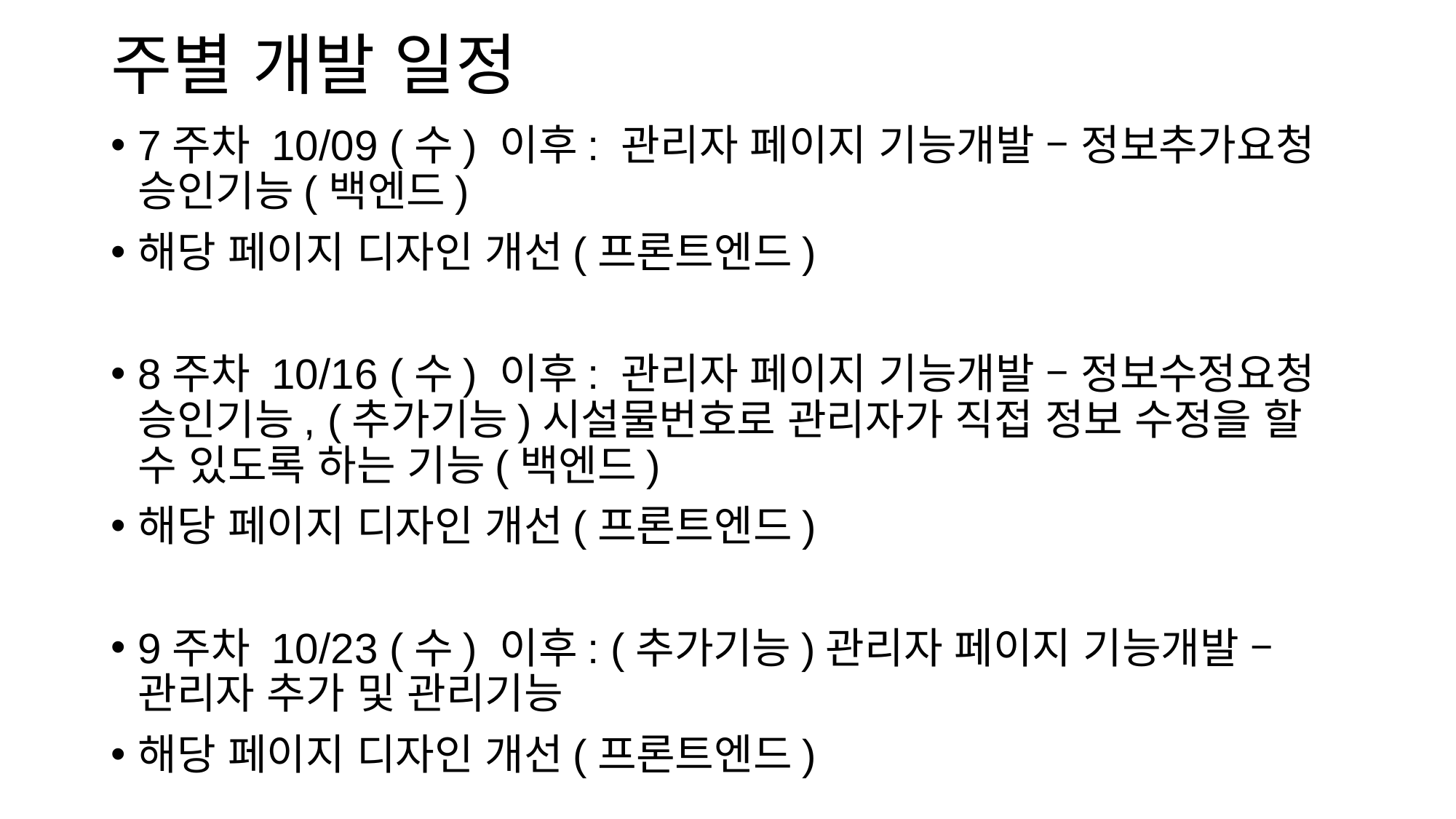

# 주별 개발 일정
7주차 10/09 (수) 이후: 관리자 페이지 기능개발 – 정보추가요청 승인기능(백엔드)
해당 페이지 디자인 개선(프론트엔드)

8주차 10/16 (수) 이후: 관리자 페이지 기능개발 – 정보수정요청 승인기능, (추가기능)시설물번호로 관리자가 직접 정보 수정을 할 수 있도록 하는 기능(백엔드)
해당 페이지 디자인 개선(프론트엔드)

9주차 10/23 (수) 이후: (추가기능)관리자 페이지 기능개발 – 관리자 추가 및 관리기능
해당 페이지 디자인 개선(프론트엔드)